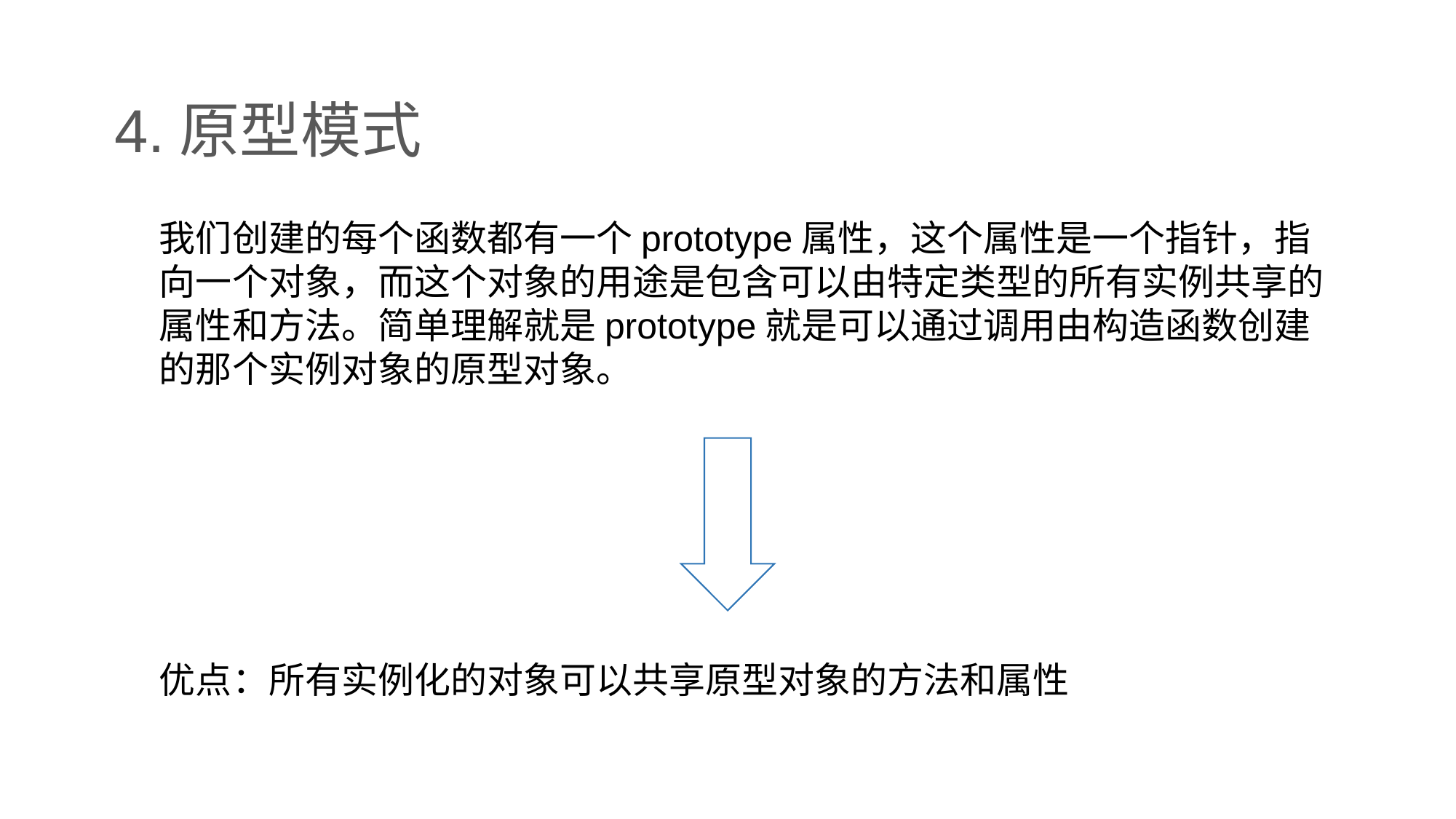

4.原型模式
我们创建的每个函数都有一个prototype属性，这个属性是一个指针，指向一个对象，而这个对象的用途是包含可以由特定类型的所有实例共享的属性和方法。简单理解就是prototype就是可以通过调用由构造函数创建的那个实例对象的原型对象。

优点：所有实例化的对象可以共享原型对象的方法和属性